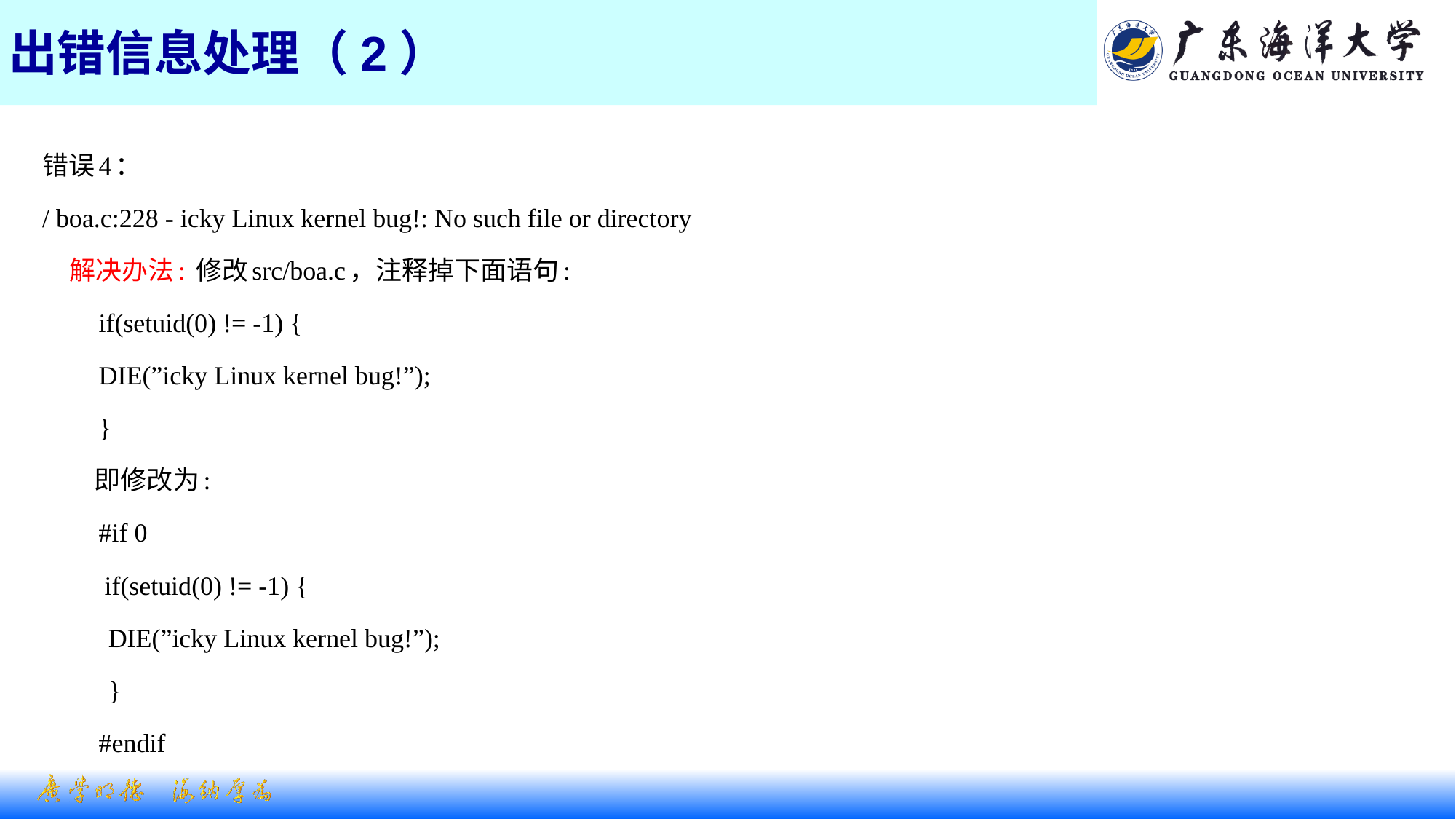

# 出错信息处理（2）
错误4：
/ boa.c:228 - icky Linux kernel bug!: No such file or directory
    解决办法: 修改src/boa.c，注释掉下面语句:
　　if(setuid(0) != -1) {
　　DIE(”icky Linux kernel bug!”);
　　}
　　即修改为:
　　#if 0
　　 if(setuid(0) != -1) {
 　　DIE(”icky Linux kernel bug!”);
 　　}
　　#endif